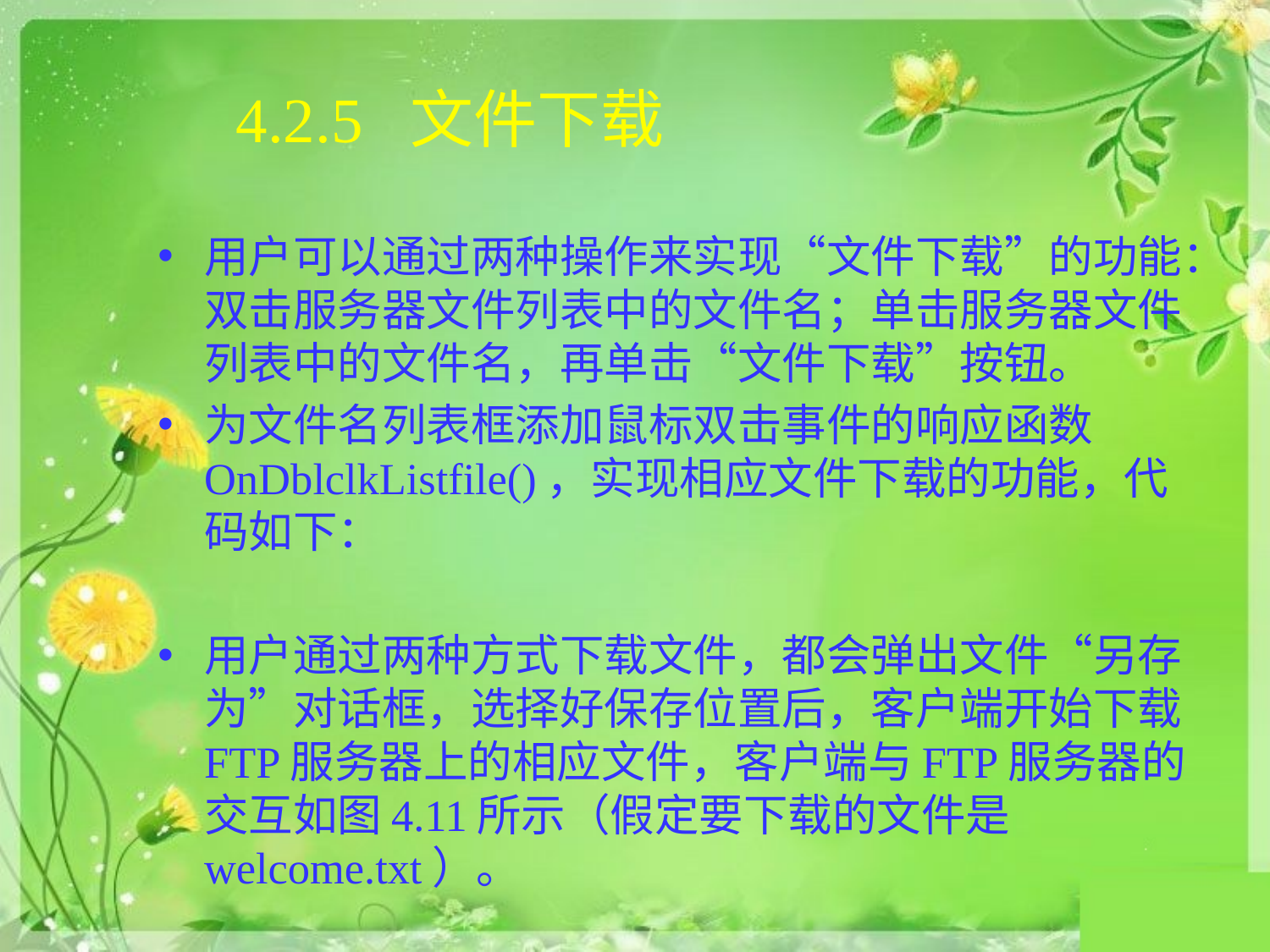

# 4.2.5  文件下载
用户可以通过两种操作来实现“文件下载”的功能：双击服务器文件列表中的文件名；单击服务器文件列表中的文件名，再单击“文件下载”按钮。
为文件名列表框添加鼠标双击事件的响应函数OnDblclkListfile()，实现相应文件下载的功能，代码如下：

用户通过两种方式下载文件，都会弹出文件“另存为”对话框，选择好保存位置后，客户端开始下载FTP服务器上的相应文件，客户端与FTP服务器的交互如图4.11所示（假定要下载的文件是welcome.txt）。